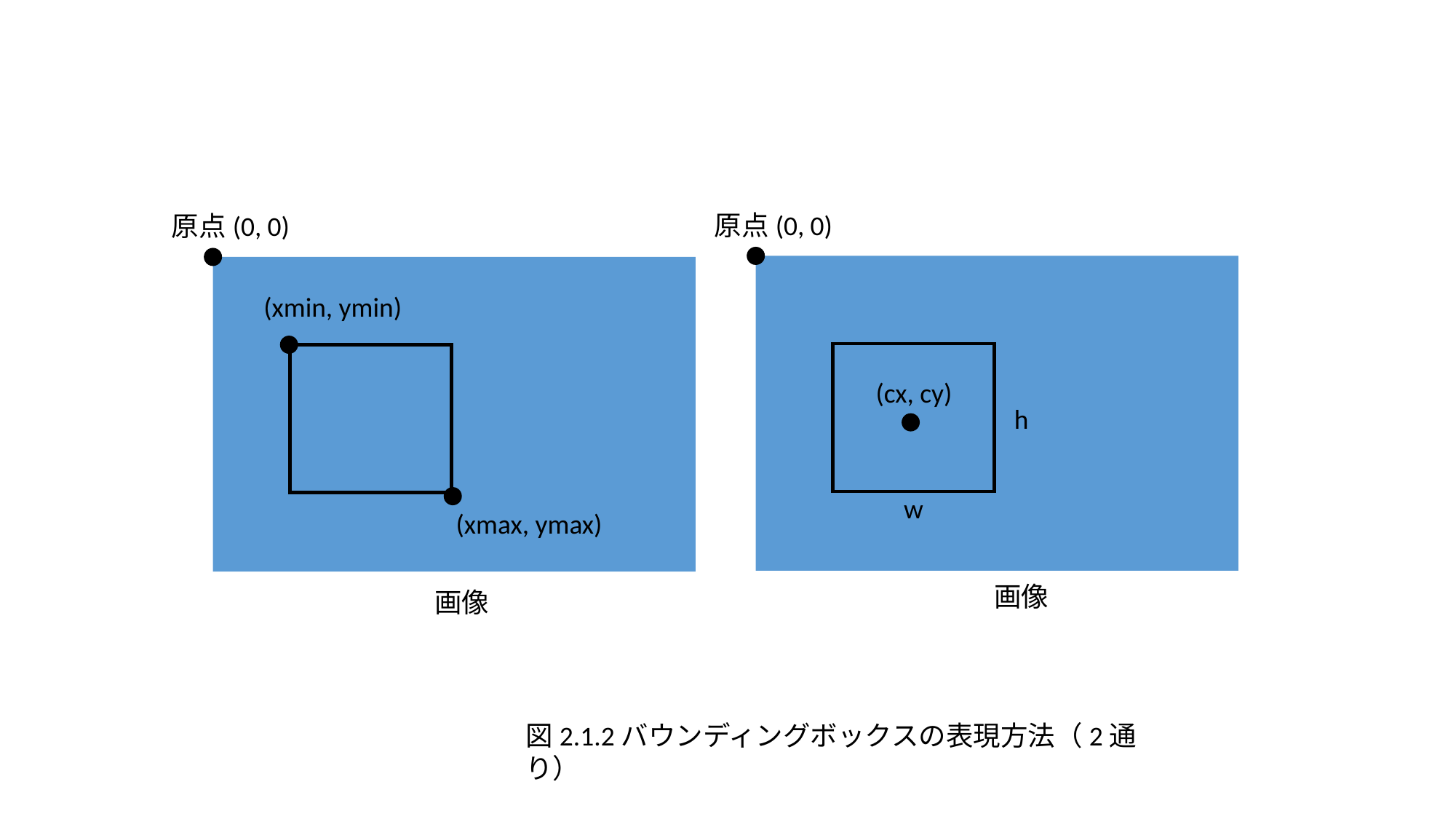

原点(0, 0)
原点(0, 0)

(xmin, ymin)

(cx, cy)
h

w

(xmax, ymax)
画像
画像
図2.1.2バウンディングボックスの表現方法（2通り）